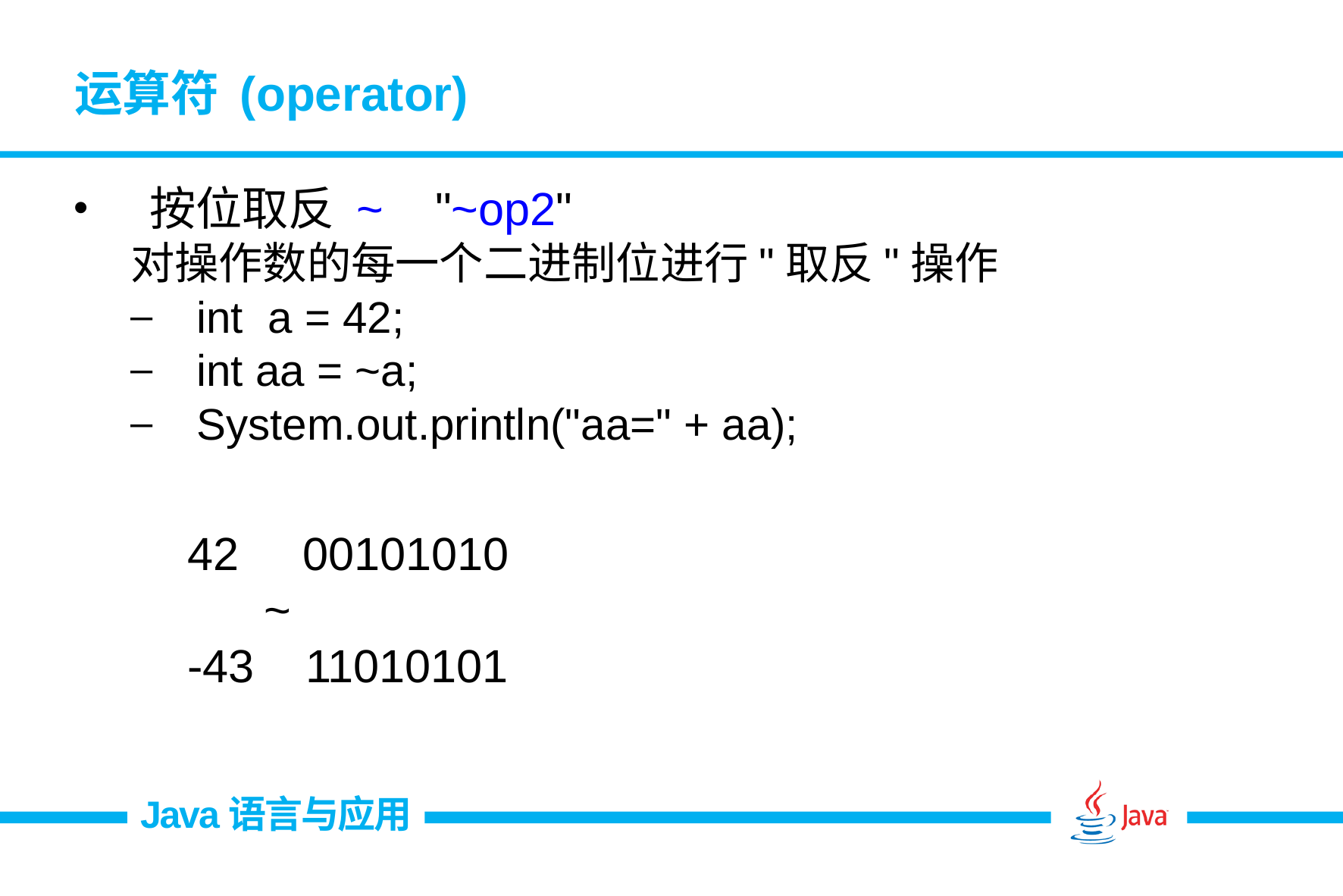

# 运算符 (operator)
按位取反 ~    "~op2"
对操作数的每一个二进制位进行"取反"操作
int  a = 42;
int aa = ~a;
System.out.println("aa=" + aa);

42     00101010
      ~
-43    11010101